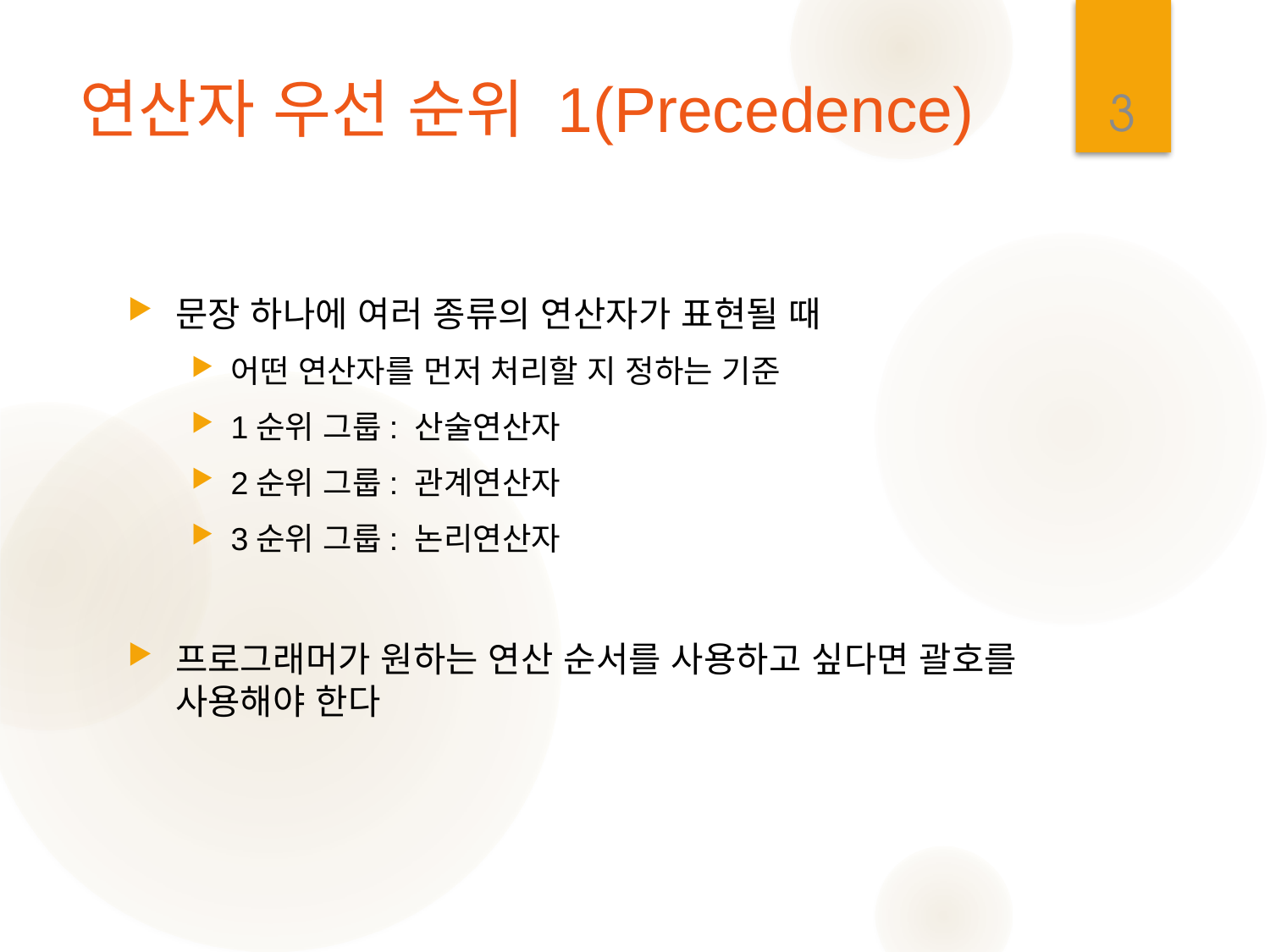

3
# 연산자 우선 순위 1(Precedence)
문장 하나에 여러 종류의 연산자가 표현될 때
어떤 연산자를 먼저 처리할 지 정하는 기준
1순위 그룹: 산술연산자
2순위 그룹: 관계연산자
3순위 그룹: 논리연산자

프로그래머가 원하는 연산 순서를 사용하고 싶다면 괄호를 사용해야 한다